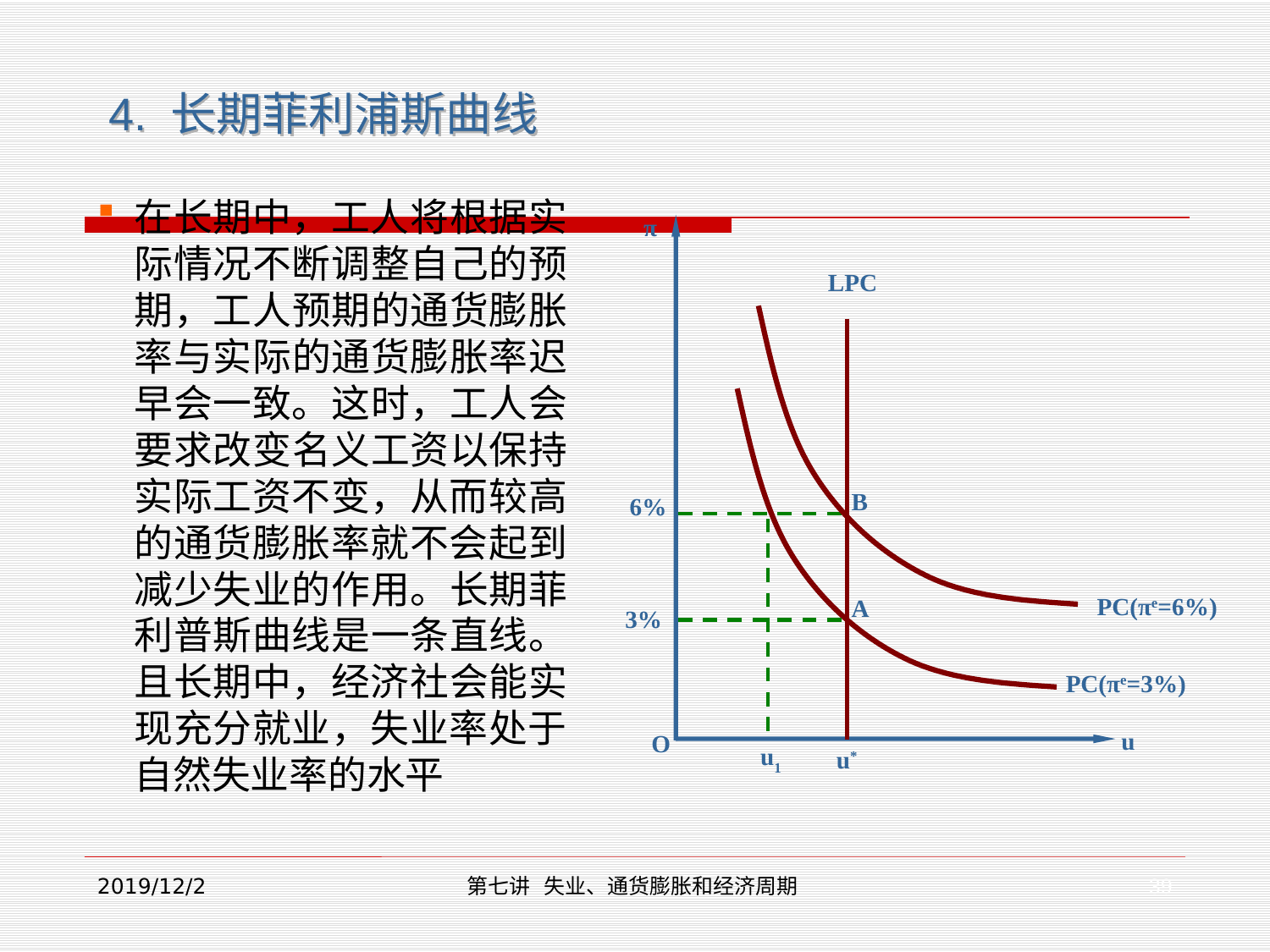

4. 长期菲利浦斯曲线
在长期中，工人将根据实际情况不断调整自己的预期，工人预期的通货膨胀率与实际的通货膨胀率迟早会一致。这时，工人会要求改变名义工资以保持实际工资不变，从而较高的通货膨胀率就不会起到减少失业的作用。长期菲利普斯曲线是一条直线。且长期中，经济社会能实现充分就业，失业率处于自然失业率的水平
π

LPC

B
6%
PC(πe=6%)
A
3%
PC(πe=3%)
u
O

u1
u*
39
2019/12/2
第七讲   失业、通货膨胀和经济周期